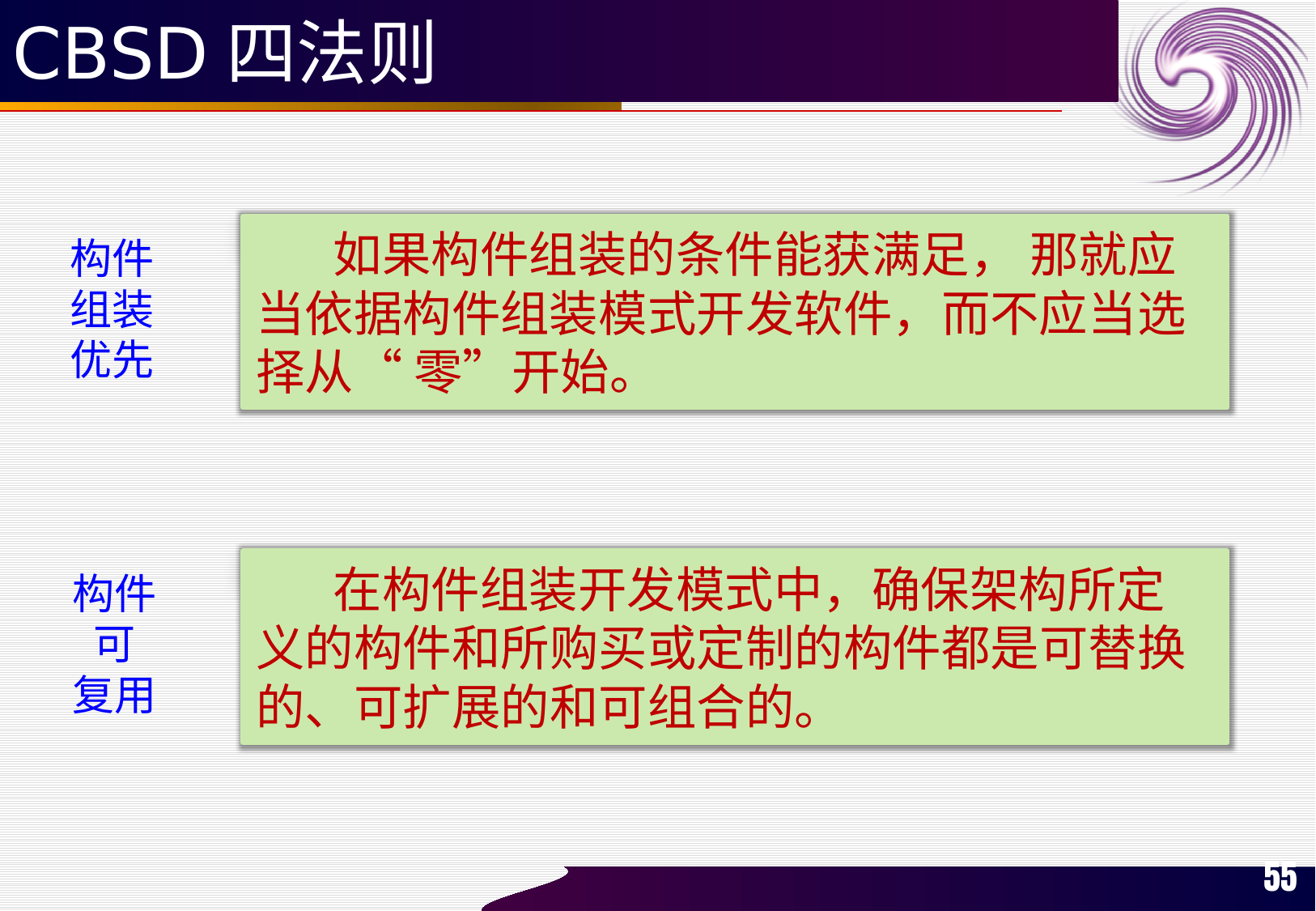

# CBSD四法则
      如果构件组装的条件能获满足， 那就应当依据构件组装模式开发软件，而不应当选择从“ 零”开始。
构件
组装
优先
      在构件组装开发模式中，确保架构所定义的构件和所购买或定制的构件都是可替换的、可扩展的和可组合的。
构件
可
复用
55